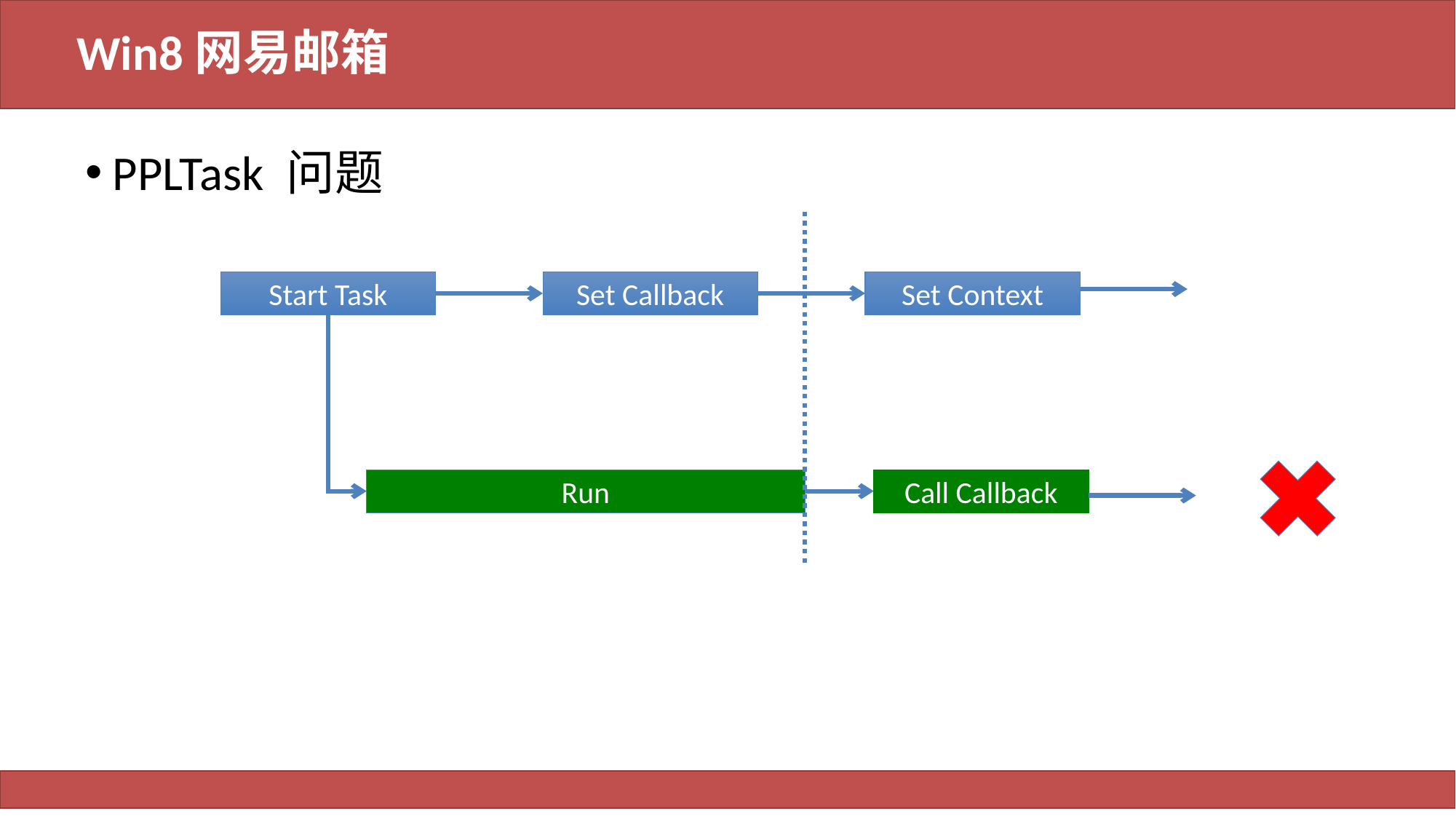

# Win8网易邮箱
PPLTask 问题

Start Task
Set Callback
Set Context

Run
Call Callback